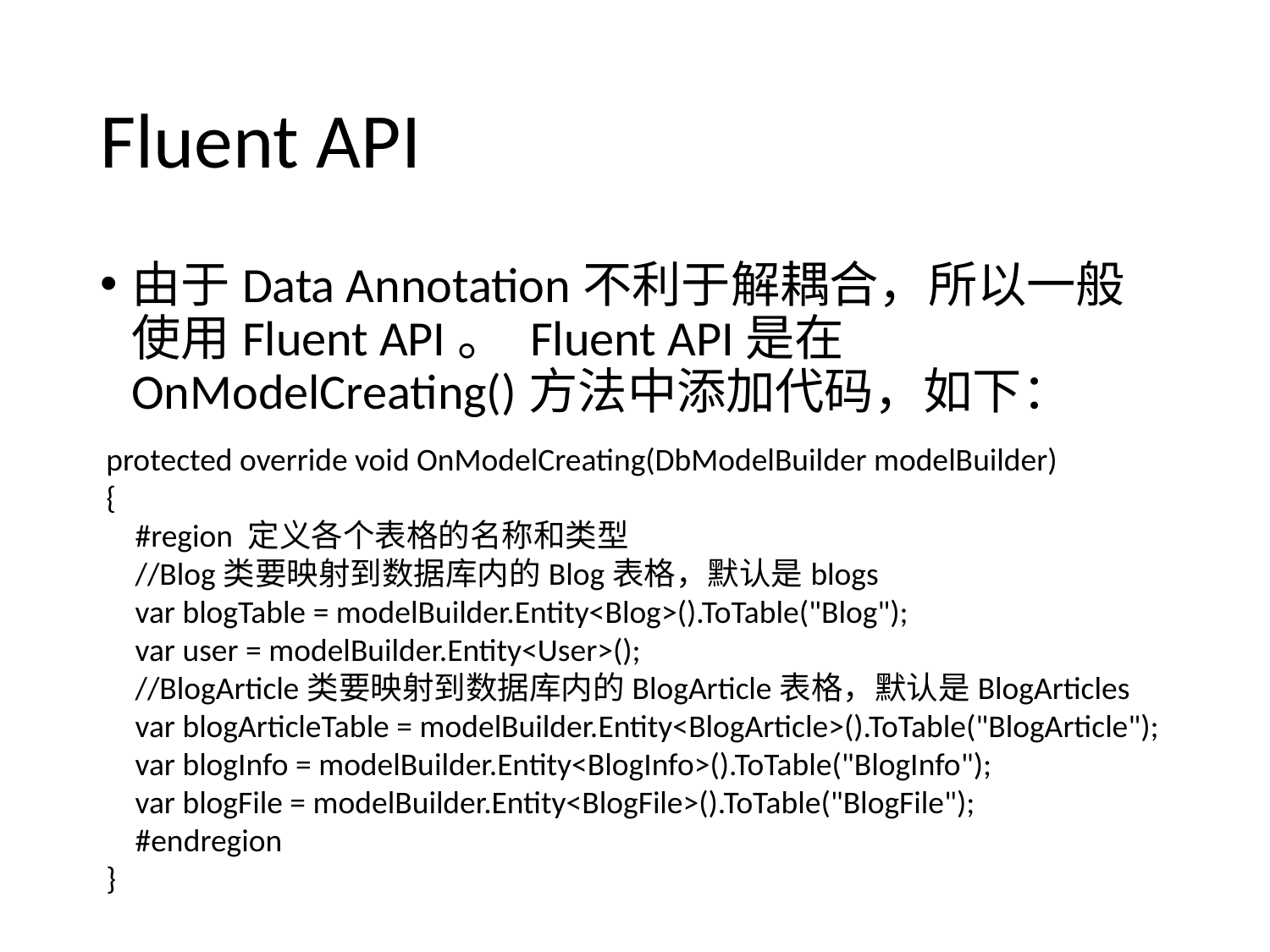

# Fluent API
由于Data Annotation不利于解耦合，所以一般使用Fluent API。 Fluent API是在OnModelCreating()方法中添加代码，如下：
protected override void OnModelCreating(DbModelBuilder modelBuilder)
{
    #region 定义各个表格的名称和类型
    //Blog类要映射到数据库内的Blog表格，默认是blogs
    var blogTable = modelBuilder.Entity<Blog>().ToTable("Blog");
    var user = modelBuilder.Entity<User>();
    //BlogArticle类要映射到数据库内的BlogArticle表格，默认是BlogArticles
    var blogArticleTable = modelBuilder.Entity<BlogArticle>().ToTable("BlogArticle");
    var blogInfo = modelBuilder.Entity<BlogInfo>().ToTable("BlogInfo");
    var blogFile = modelBuilder.Entity<BlogFile>().ToTable("BlogFile");
    #endregion
}